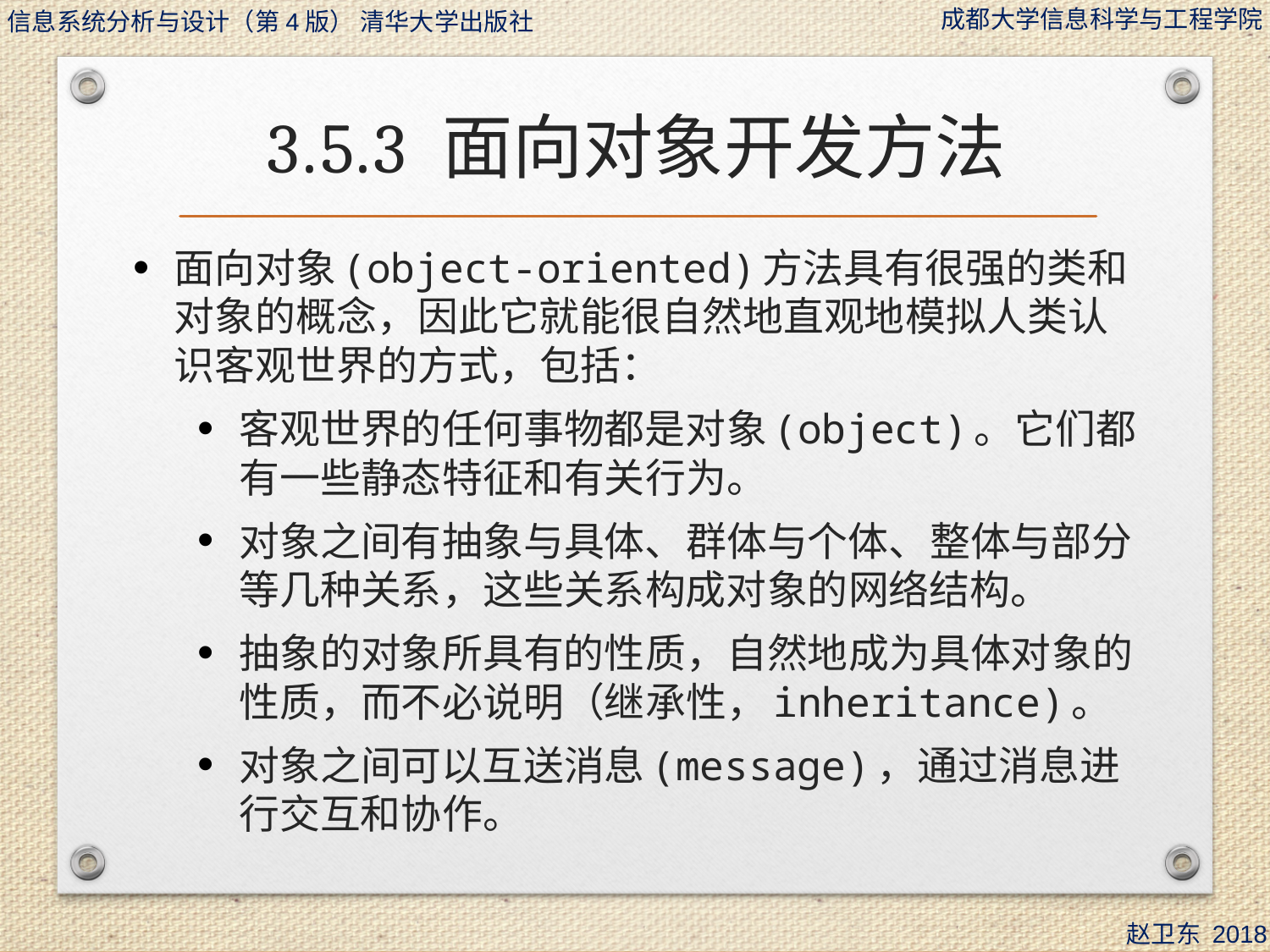

# 3.5.3 面向对象开发方法
面向对象(object-oriented)方法具有很强的类和对象的概念，因此它就能很自然地直观地模拟人类认识客观世界的方式，包括：
客观世界的任何事物都是对象(object)。它们都有一些静态特征和有关行为。
对象之间有抽象与具体、群体与个体、整体与部分等几种关系，这些关系构成对象的网络结构。
抽象的对象所具有的性质，自然地成为具体对象的性质，而不必说明（继承性，inheritance)。
对象之间可以互送消息(message)，通过消息进行交互和协作。